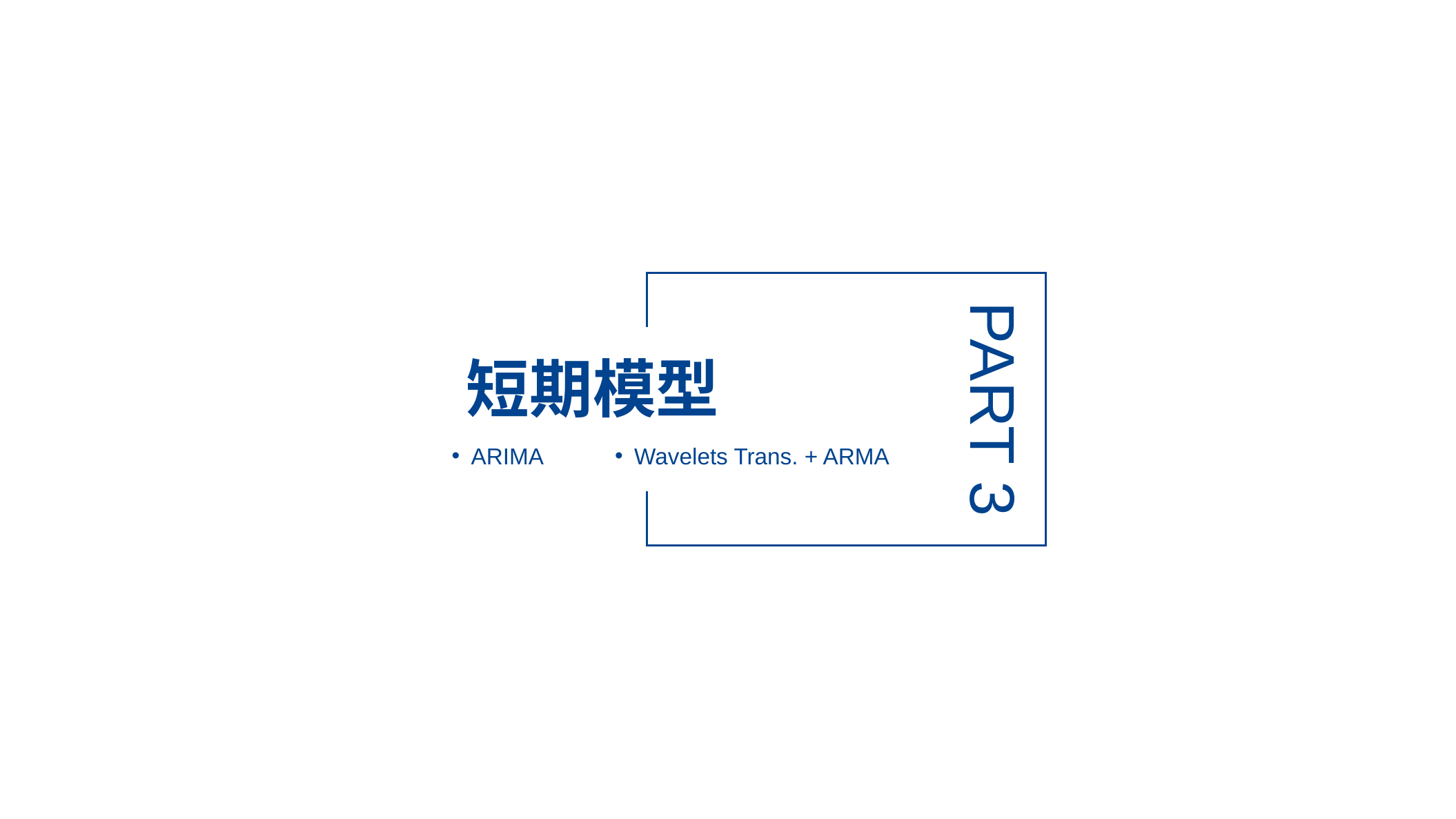

PART 3
短期模型
ARIMA
Wavelets Trans. + ARMA